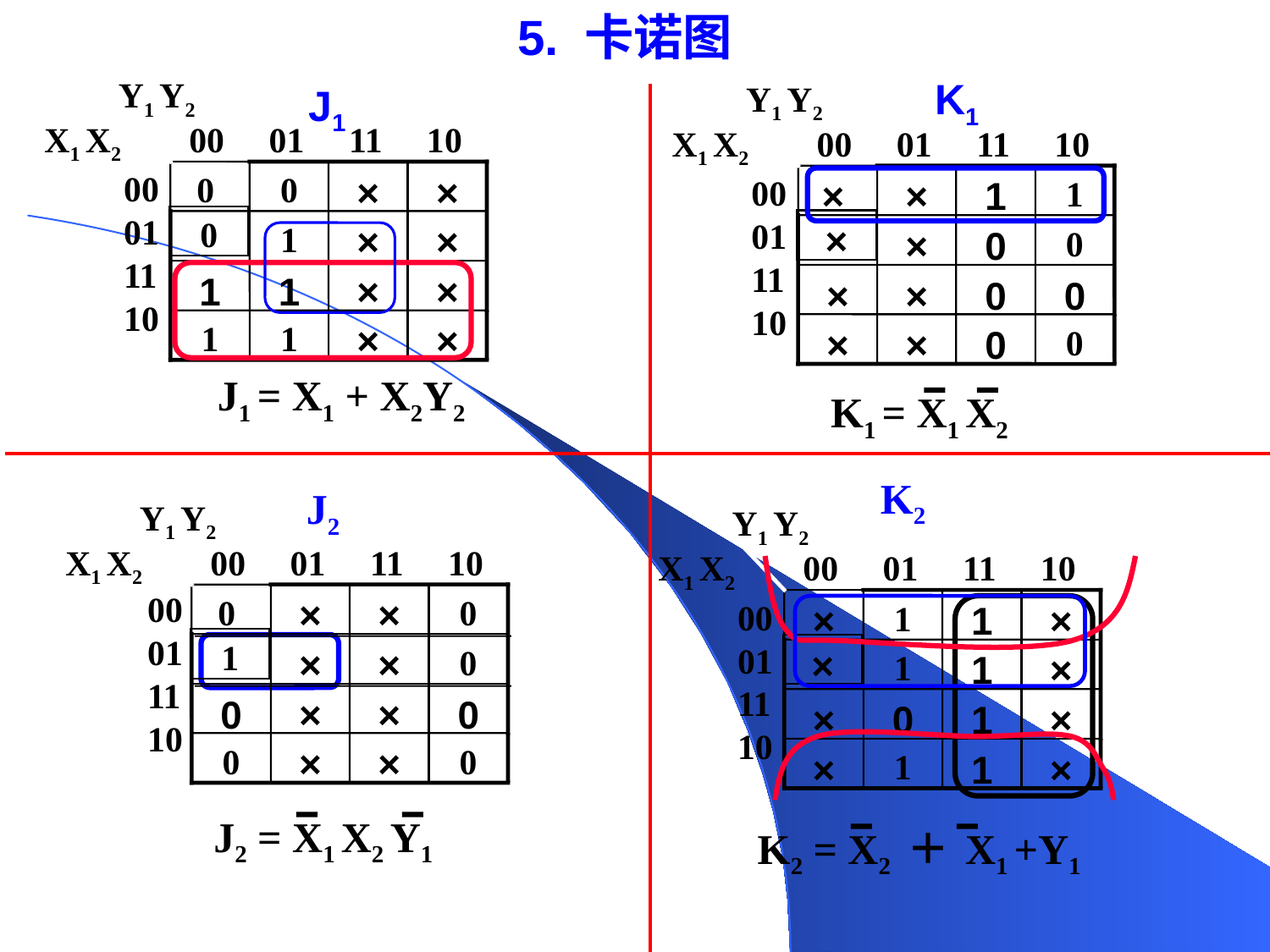

5. 卡诺图
K1
Y1 Y2
Y1 Y2
J1

X1 X2
  00     01     11     10
X1 X2
  00     01     11     10
0

0

×

×

×

×

1

1

00
01
11
10
00
01
11
10
0
×

1
×
×

×
0
0

1

1
×
×

×

×
0
0
1

1
×
×

×

×
0
0

J1 = X1 + X2Y2

K1 = X1 X2

K2
J2
Y1 Y2
Y1 Y2

X1 X2
  00     01     11     10

X1 X2
  00     01     11     10

0

×

×

0

×

1

1

×

00
01
11
10

00
01
11
10
1

×
×
0

×

1
1
×
0
×
×
0

×

0
1
×

0

×
×
0

×

1
1
×

J2 = X1 X2 Y1

K2 = X2 ＋ X1 +Y1